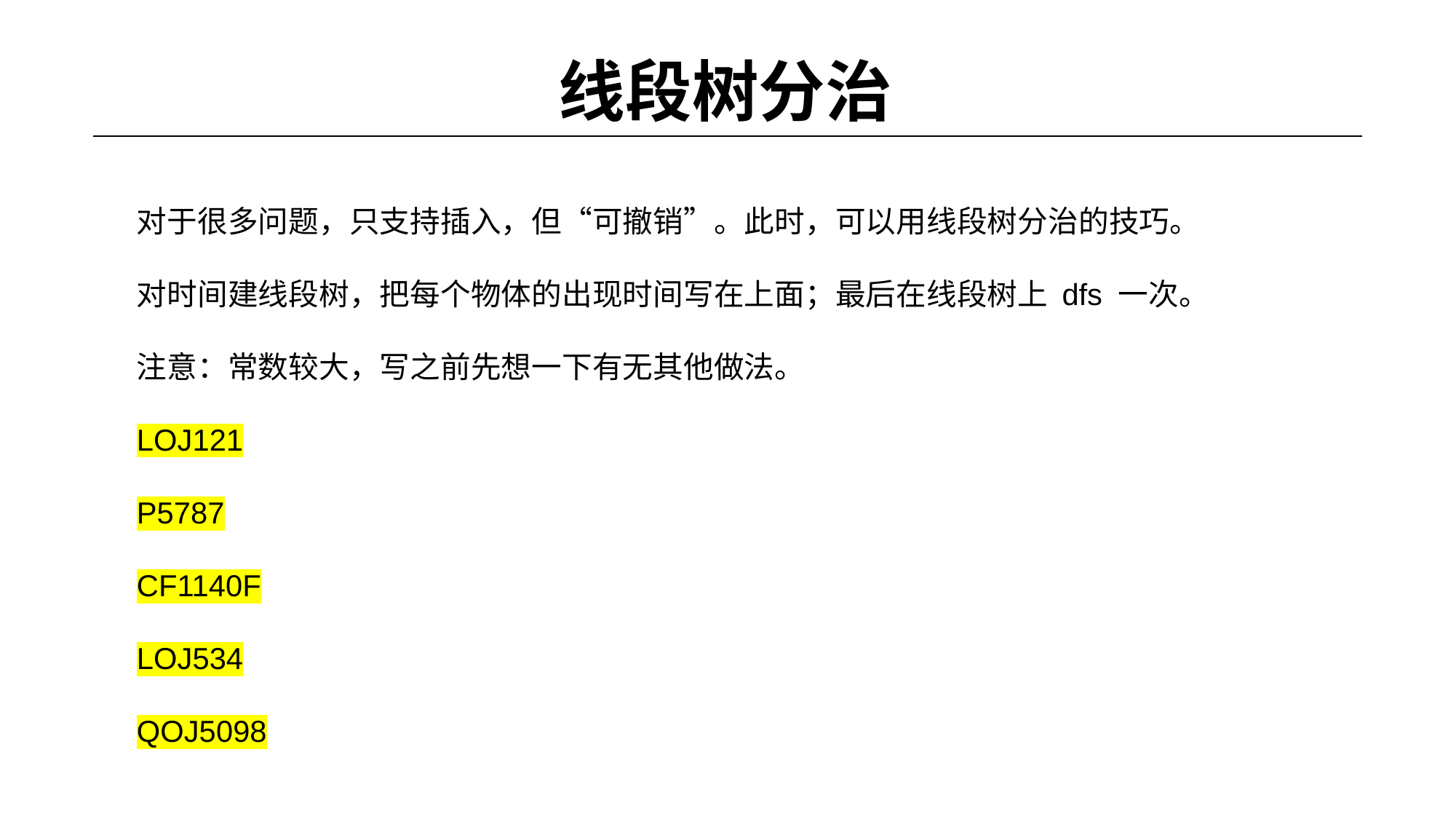

# 线段树分治
对于很多问题，只支持插入，但“可撤销”。此时，可以用线段树分治的技巧。

对时间建线段树，把每个物体的出现时间写在上面；最后在线段树上 dfs 一次。

注意：常数较大，写之前先想一下有无其他做法。

LOJ121

P5787

CF1140F

LOJ534

QOJ5098